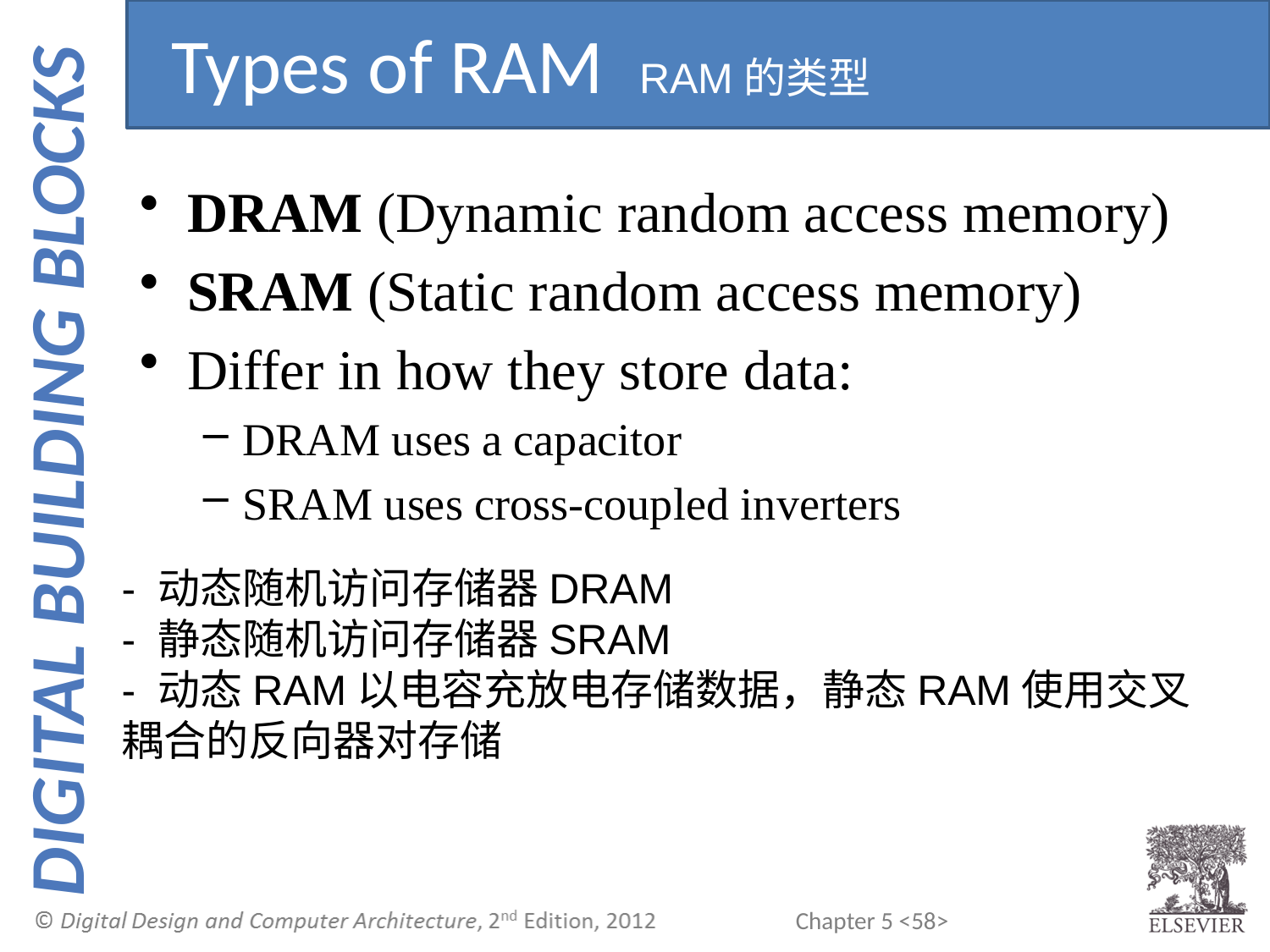

Types of RAM  RAM的类型

DRAM (Dynamic random access memory)
SRAM (Static random access memory)
Differ in how they store data:
DRAM uses a capacitor
SRAM uses cross-coupled inverters
- 动态随机访问存储器DRAM
- 静态随机访问存储器SRAM
- 动态RAM以电容充放电存储数据，静态RAM使用交叉耦合的反向器对存储